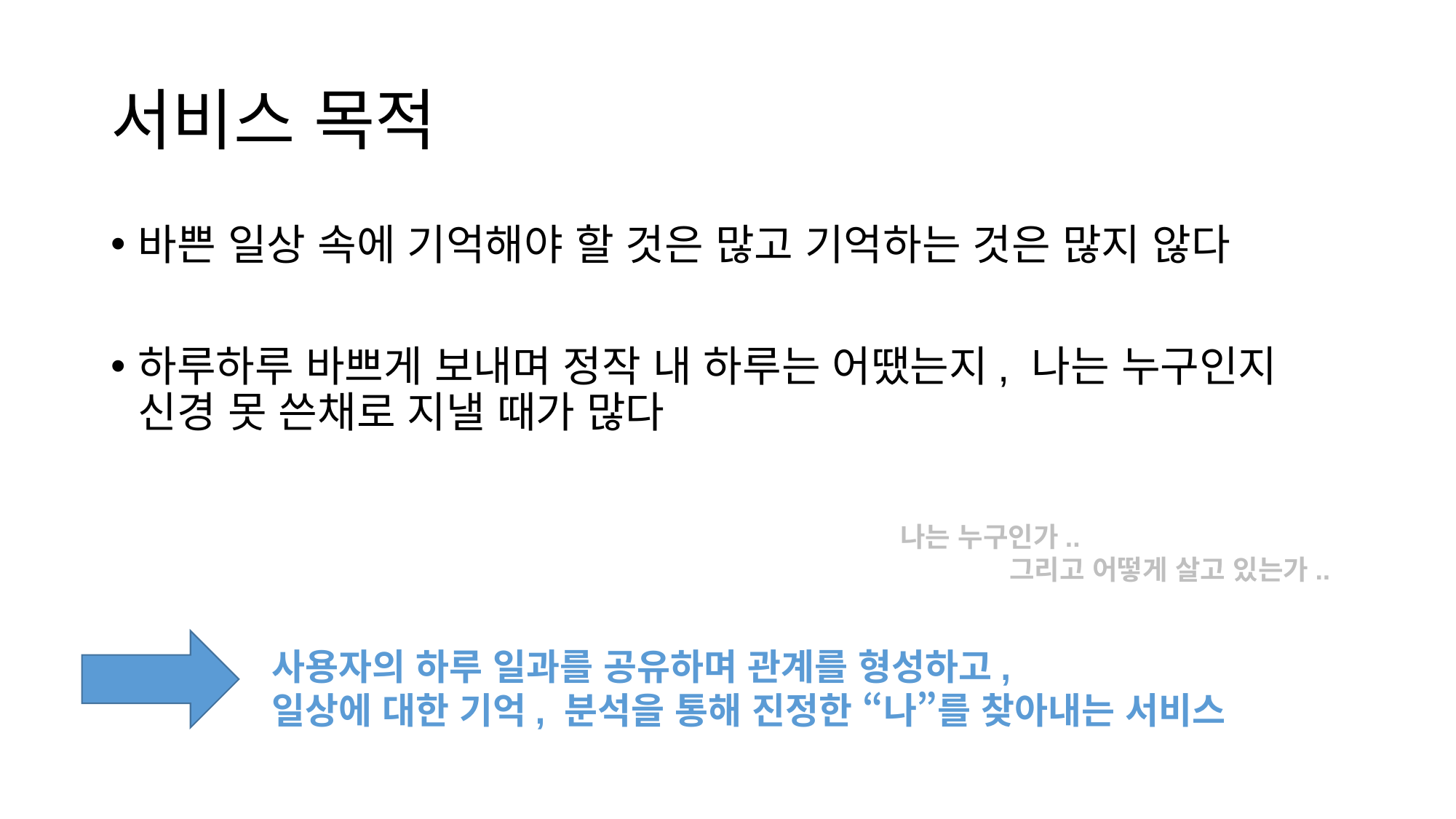

# 서비스 목적
바쁜 일상 속에 기억해야 할 것은 많고 기억하는 것은 많지 않다

하루하루 바쁘게 보내며 정작 내 하루는 어땠는지, 나는 누구인지 신경 못 쓴채로 지낼 때가 많다
나는 누구인가..
	그리고 어떻게 살고 있는가..

사용자의 하루 일과를 공유하며 관계를 형성하고,
일상에 대한 기억, 분석을 통해 진정한 “나”를 찾아내는 서비스